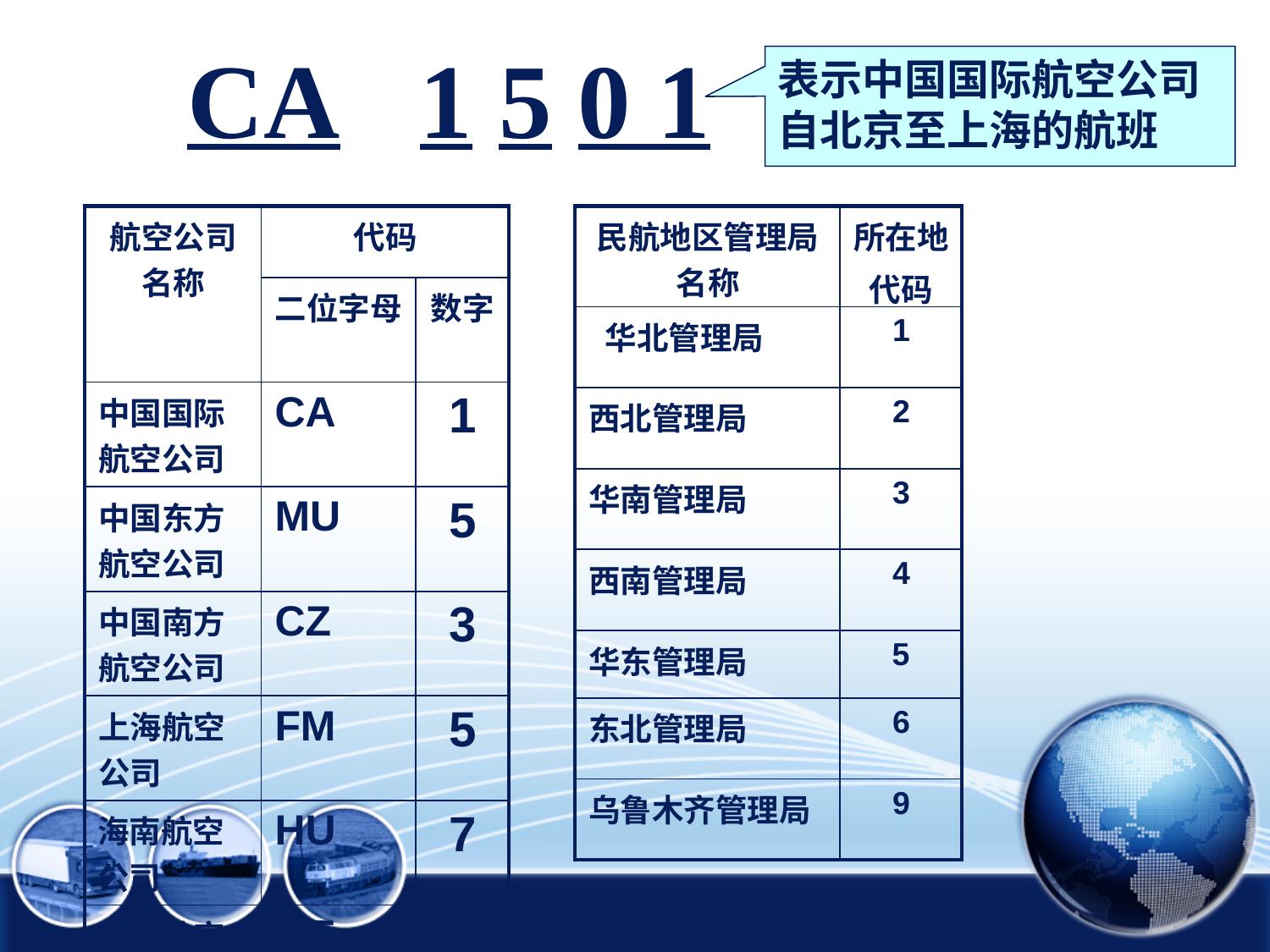

CA   1 5 0 1
#
表示中国国际航空公司自北京至上海的航班
| 航空公司名称 | 代码 |  |
| --- | --- | --- |
|  | 二位字母 | 数字 |
| 中国国际航空公司 | CA | 1 |
| 中国东方航空公司 | MU | 5 |
| 中国南方航空公司 | CZ | 3 |
| 上海航空公司 | FM | 5 |
| 海南航空公司 | HU | 7 |
| 厦门航空公司 | MF | 8 |
| 民航地区管理局名称 | 所在地 代码 |
| --- | --- |
| 华北管理局 | 1 |
| 西北管理局 | 2 |
| 华南管理局 | 3 |
| 西南管理局 | 4 |
| 华东管理局 | 5 |
| 东北管理局 | 6 |
| 乌鲁木齐管理局 | 9 |